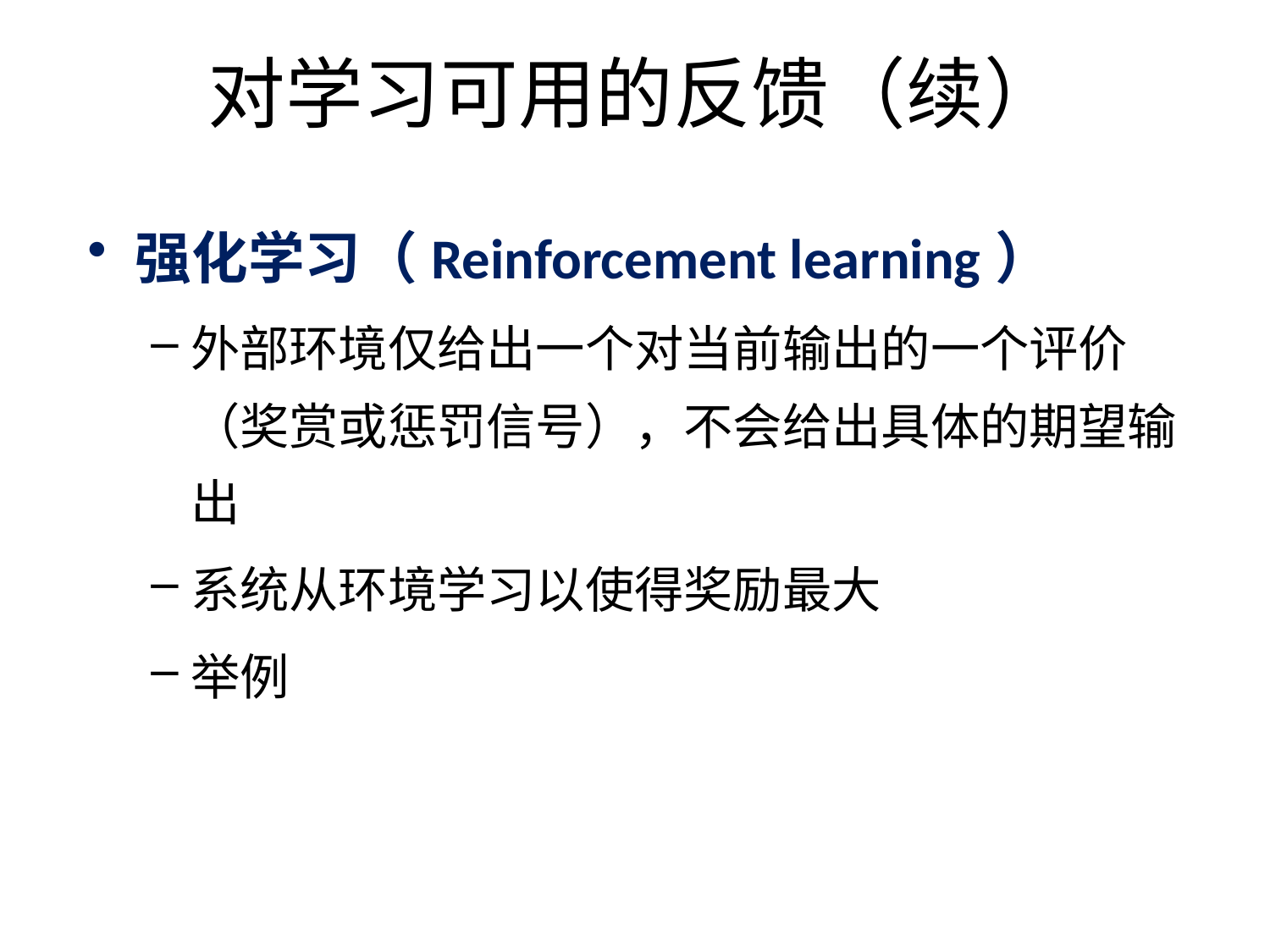

对学习可用的反馈（续）

强化学习（Reinforcement learning）
外部环境仅给出一个对当前输出的一个评价（奖赏或惩罚信号），不会给出具体的期望输出
系统从环境学习以使得奖励最大
举例